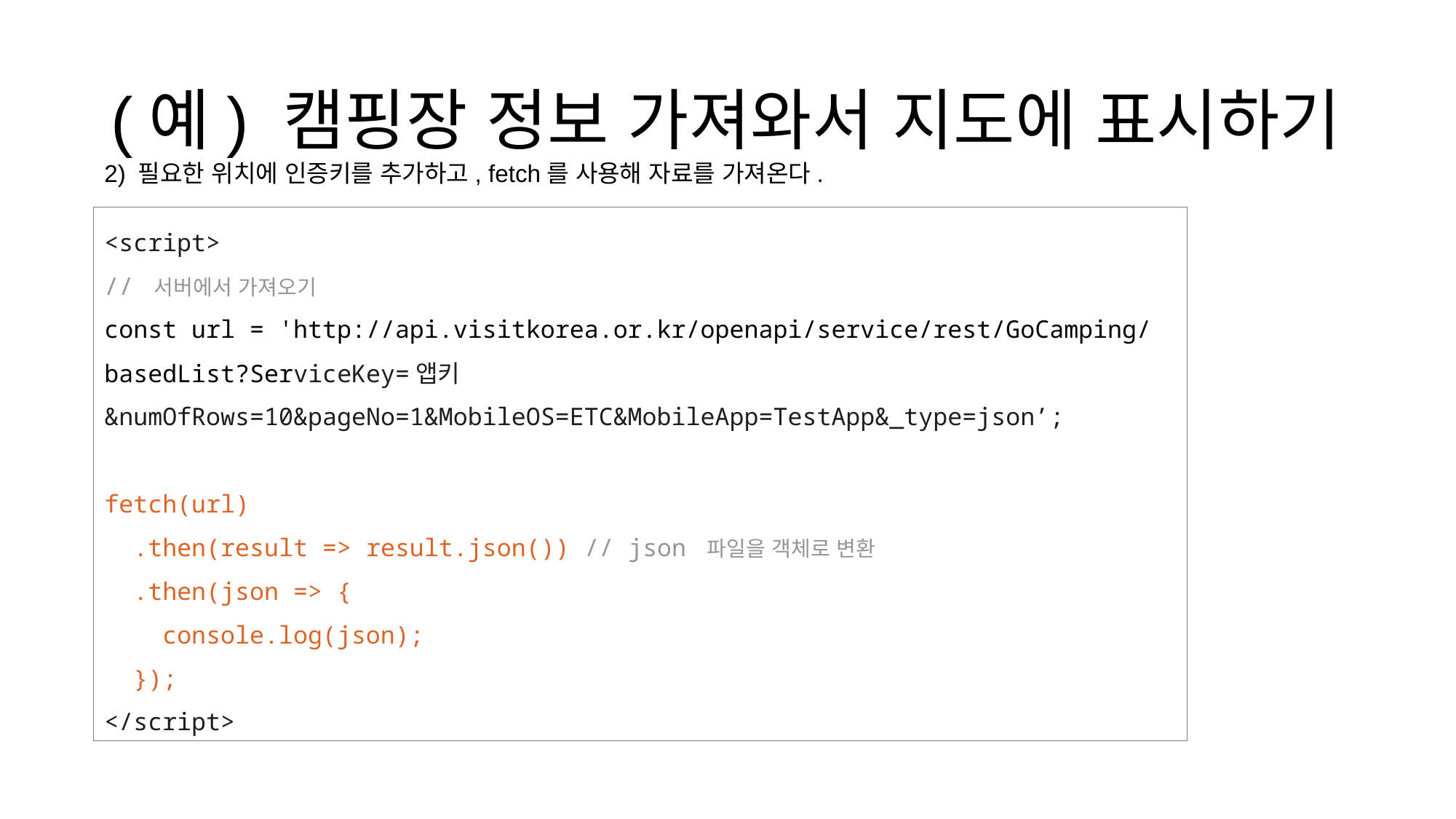

# (예) 캠핑장 정보 가져와서 지도에 표시하기
2) 필요한 위치에 인증키를 추가하고, fetch를 사용해 자료를 가져온다.
<script>
// 서버에서 가져오기
const url = 'http://api.visitkorea.or.kr/openapi/service/rest/GoCamping/basedList?ServiceKey=앱키&numOfRows=10&pageNo=1&MobileOS=ETC&MobileApp=TestApp&_type=json’;

fetch(url)
  .then(result => result.json()) // json 파일을 객체로 변환
  .then(json => {
    console.log(json);
  });
</script>